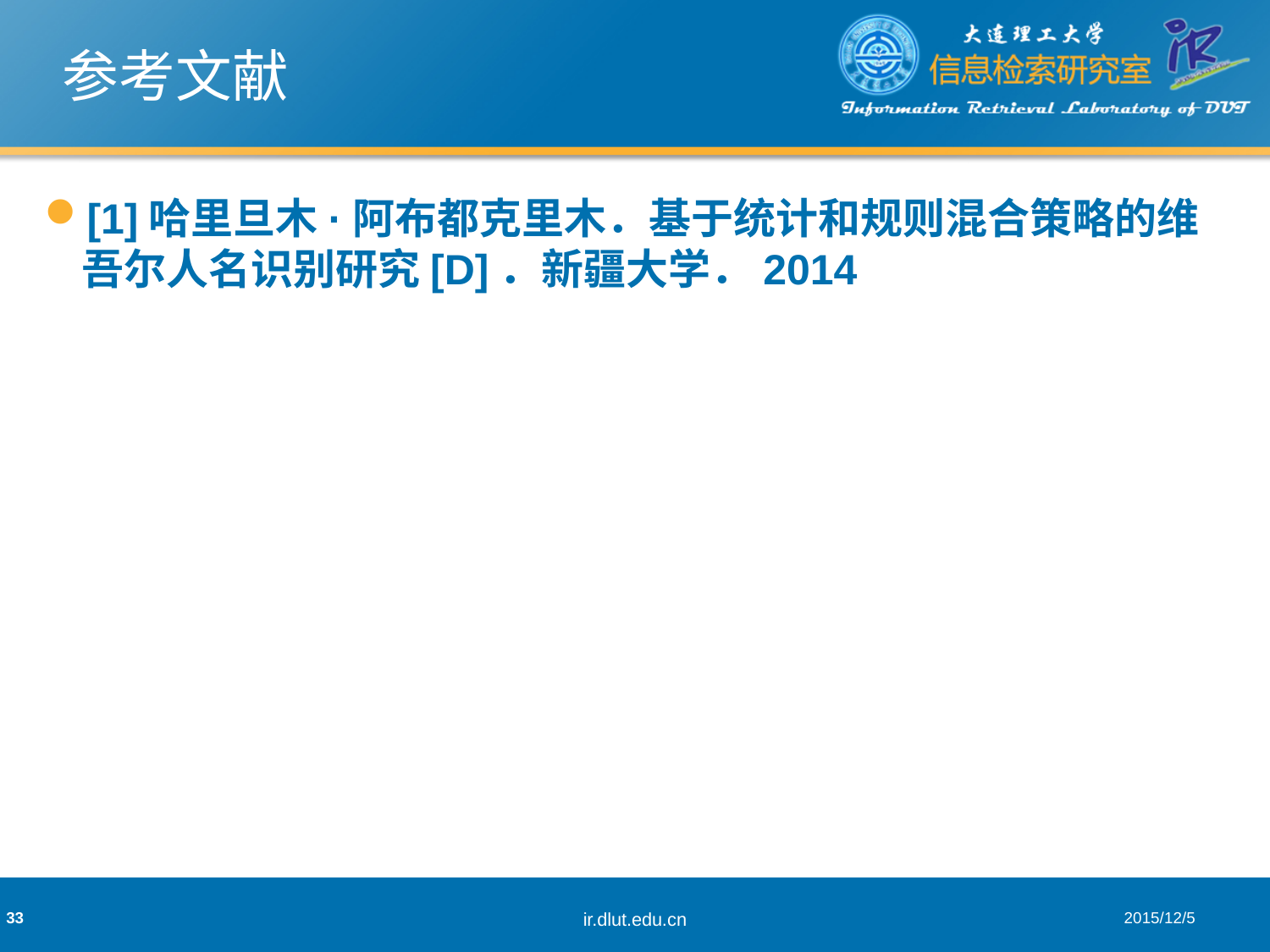

# 参考文献
[1]哈里旦木·阿布都克里木．基于统计和规则混合策略的维吾尔人名识别研究[D]．新疆大学．2014